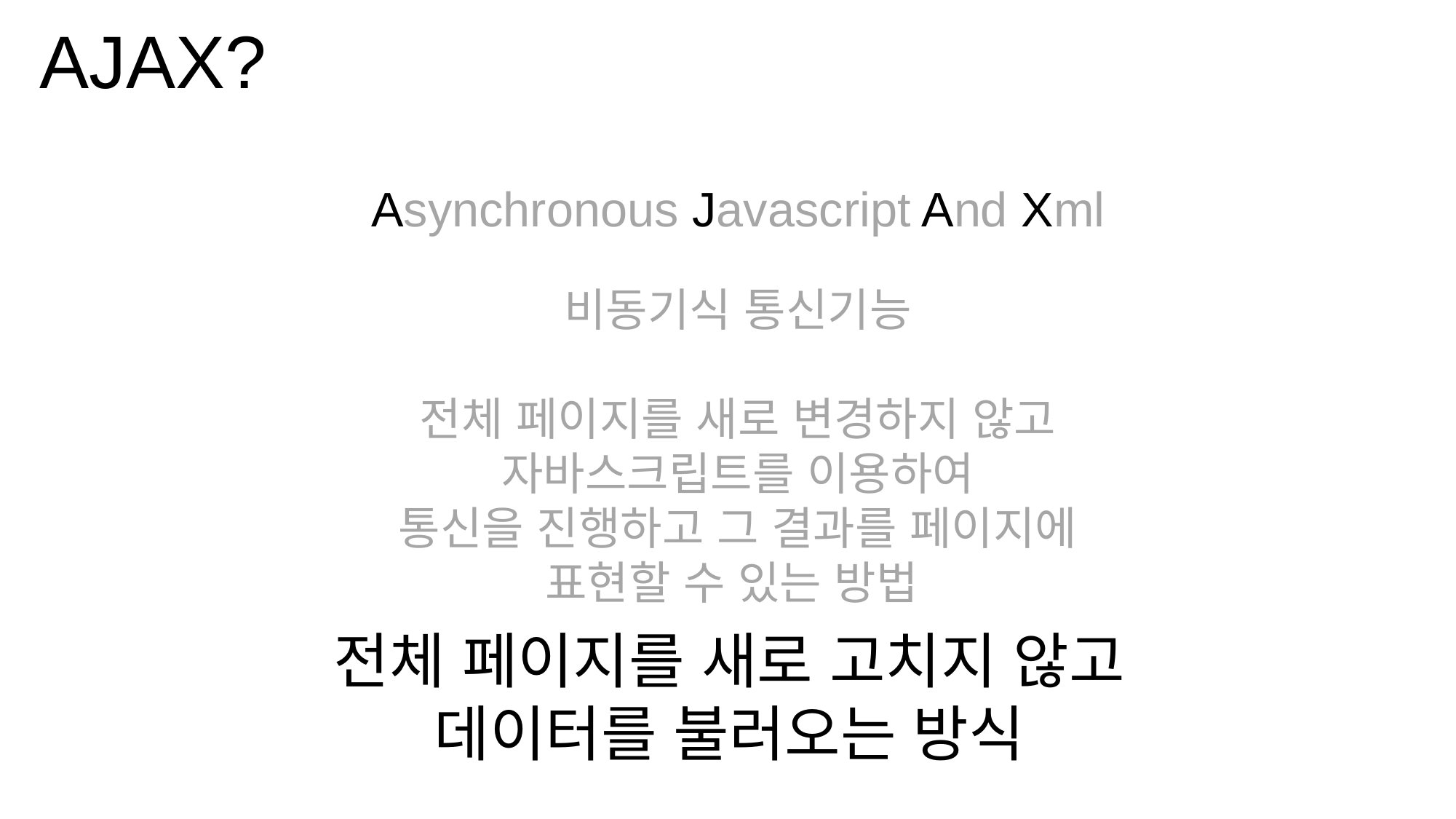

# AJAX?
Asynchronous Javascript And Xml
비동기식 통신기능

전체 페이지를 새로 변경하지 않고
자바스크립트를 이용하여
통신을 진행하고 그 결과를 페이지에
표현할 수 있는 방법
전체 페이지를 새로 고치지 않고
데이터를 불러오는 방식